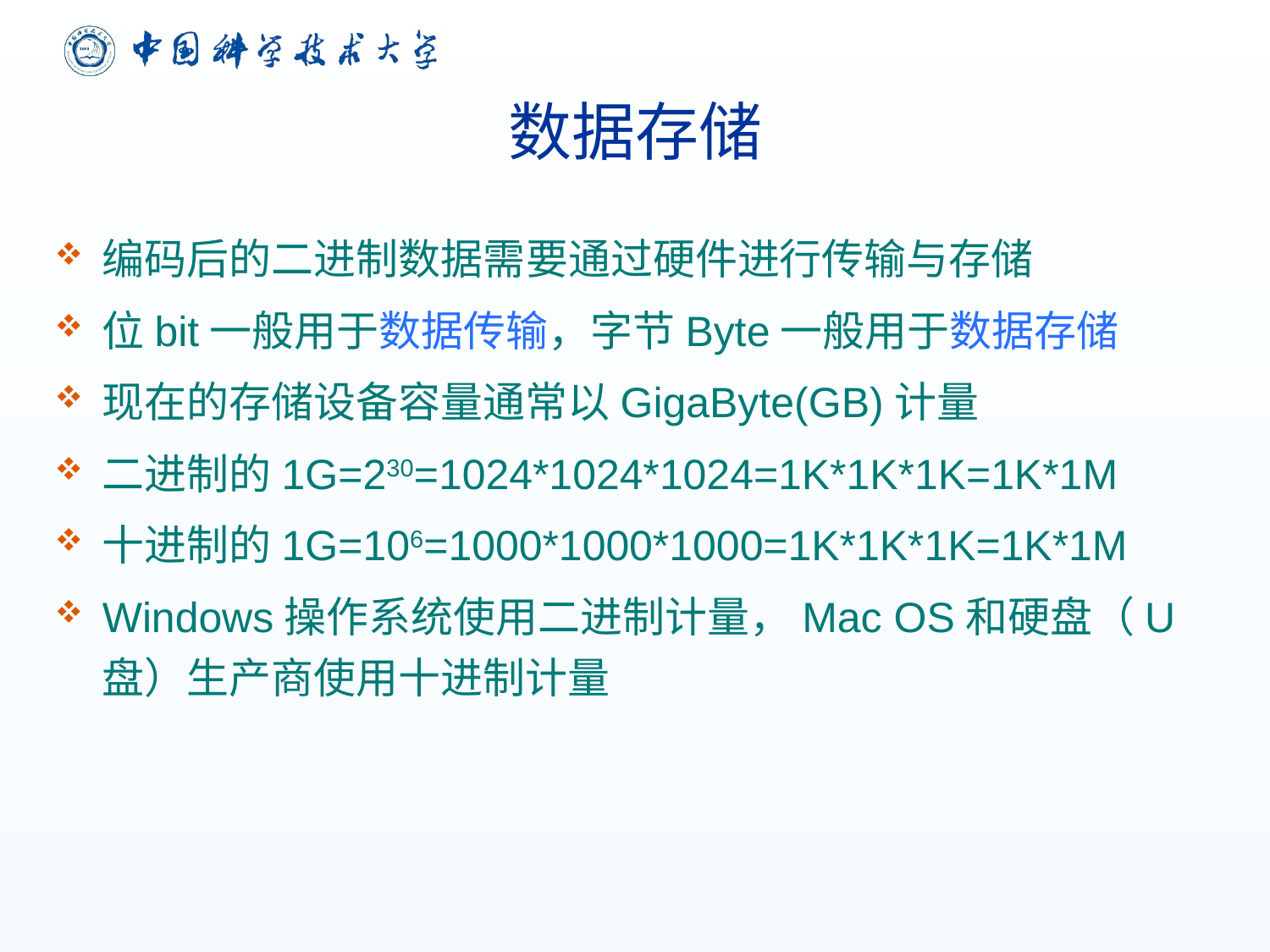

# 数据存储
编码后的二进制数据需要通过硬件进行传输与存储
位bit一般用于数据传输，字节Byte一般用于数据存储
现在的存储设备容量通常以GigaByte(GB)计量
二进制的1G=230=1024*1024*1024=1K*1K*1K=1K*1M
十进制的1G=106=1000*1000*1000=1K*1K*1K=1K*1M
Windows操作系统使用二进制计量，Mac OS和硬盘（U盘）生产商使用十进制计量